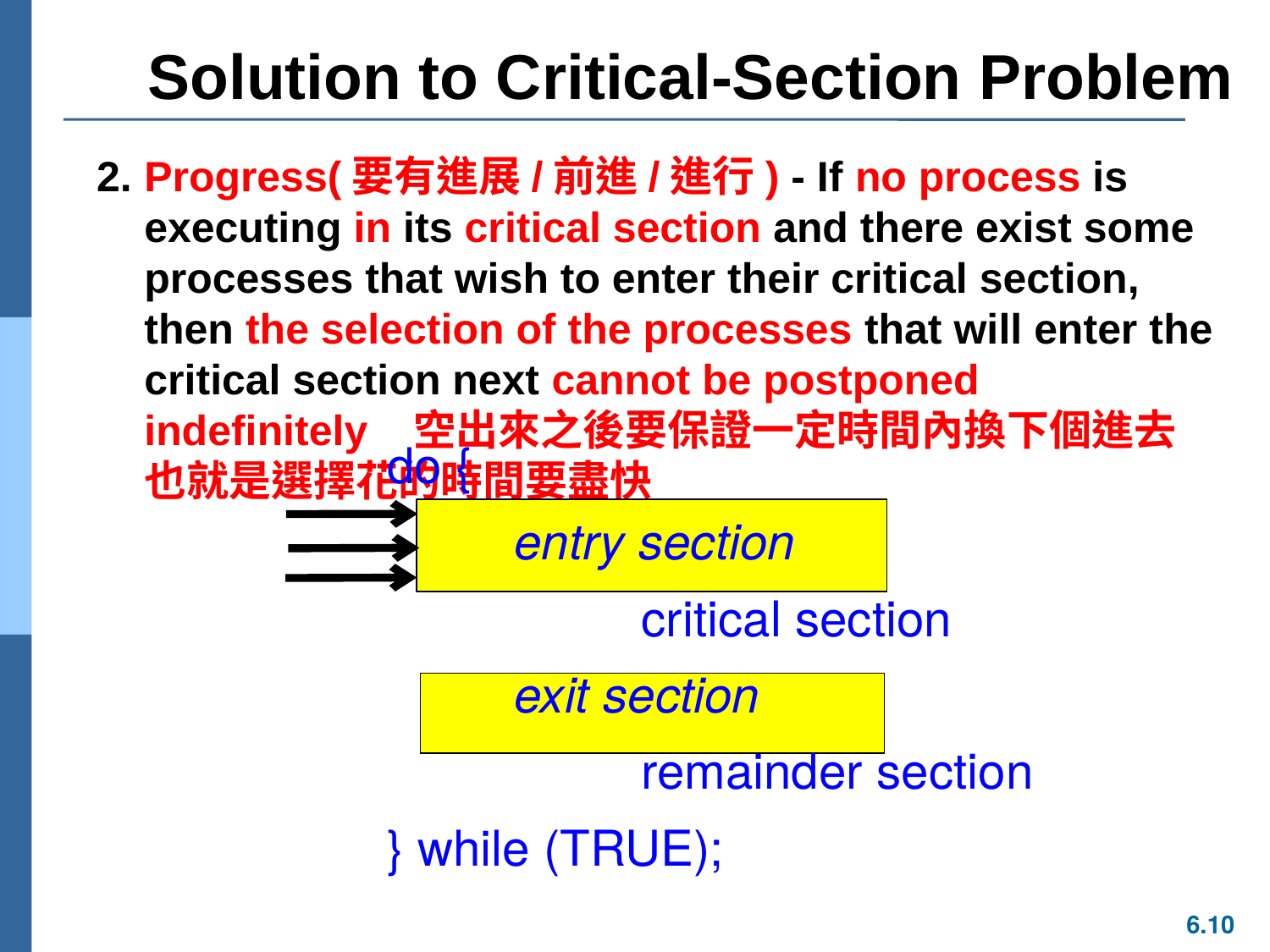

# Solution to Critical-Section Problem
2.	Progress(要有進展/前進/進行) - If no process is executing in its critical section and there exist some processes that wish to enter their critical section, then the selection of the processes that will enter the critical section next cannot be postponed indefinitely   空出來之後要保證一定時間內換下個進去  也就是選擇花的時間要盡快

	do {
		entry section
			critical section
		exit section
			remainder section
	} while (TRUE);